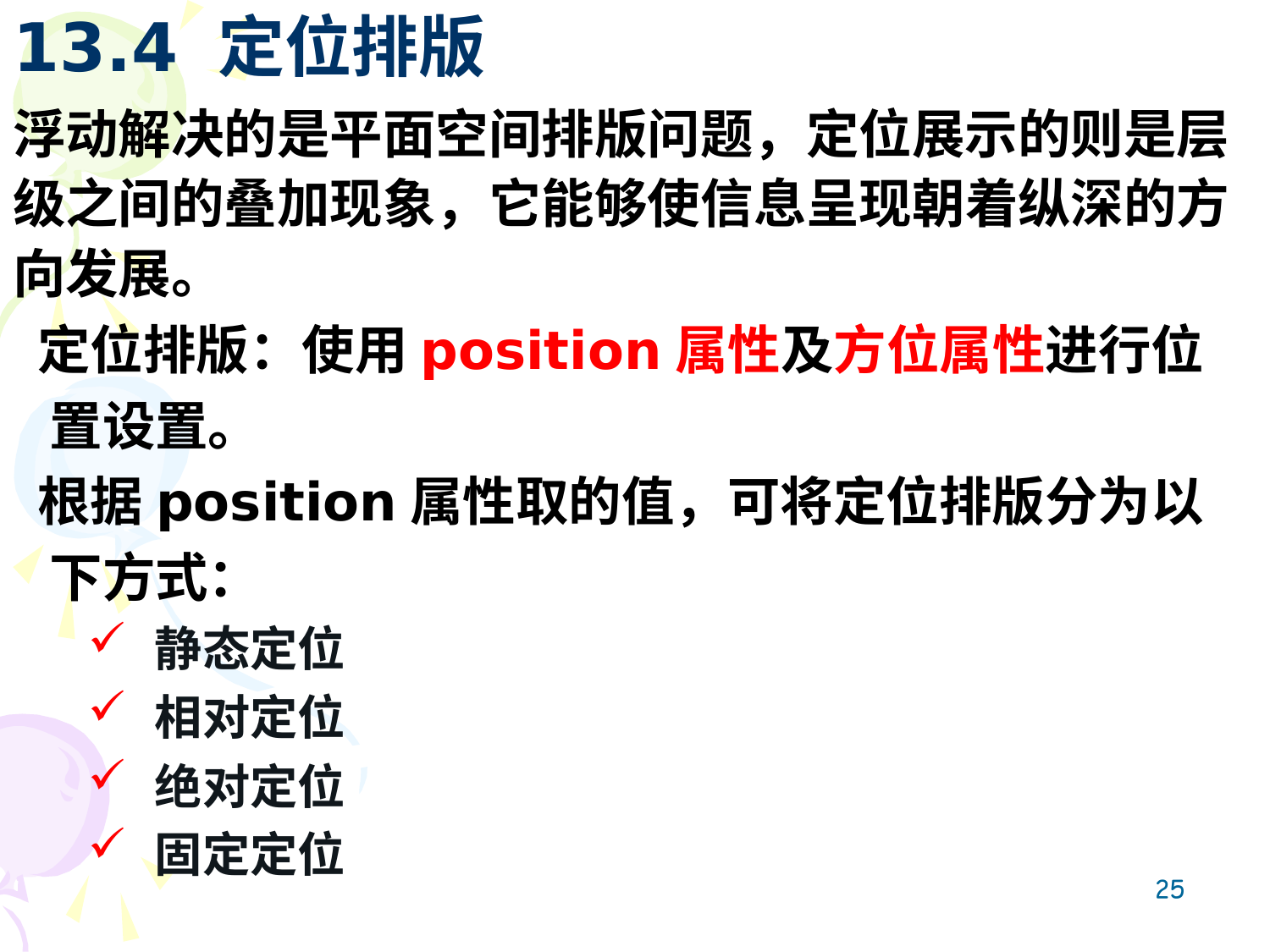

# 13.4 定位排版
浮动解决的是平面空间排版问题，定位展示的则是层级之间的叠加现象，它能够使信息呈现朝着纵深的方向发展。
 定位排版：使用position属性及方位属性进行位
  置设置。
 根据position属性取的值，可将定位排版分为以
  下方式：
 静态定位
 相对定位
 绝对定位
 固定定位
25